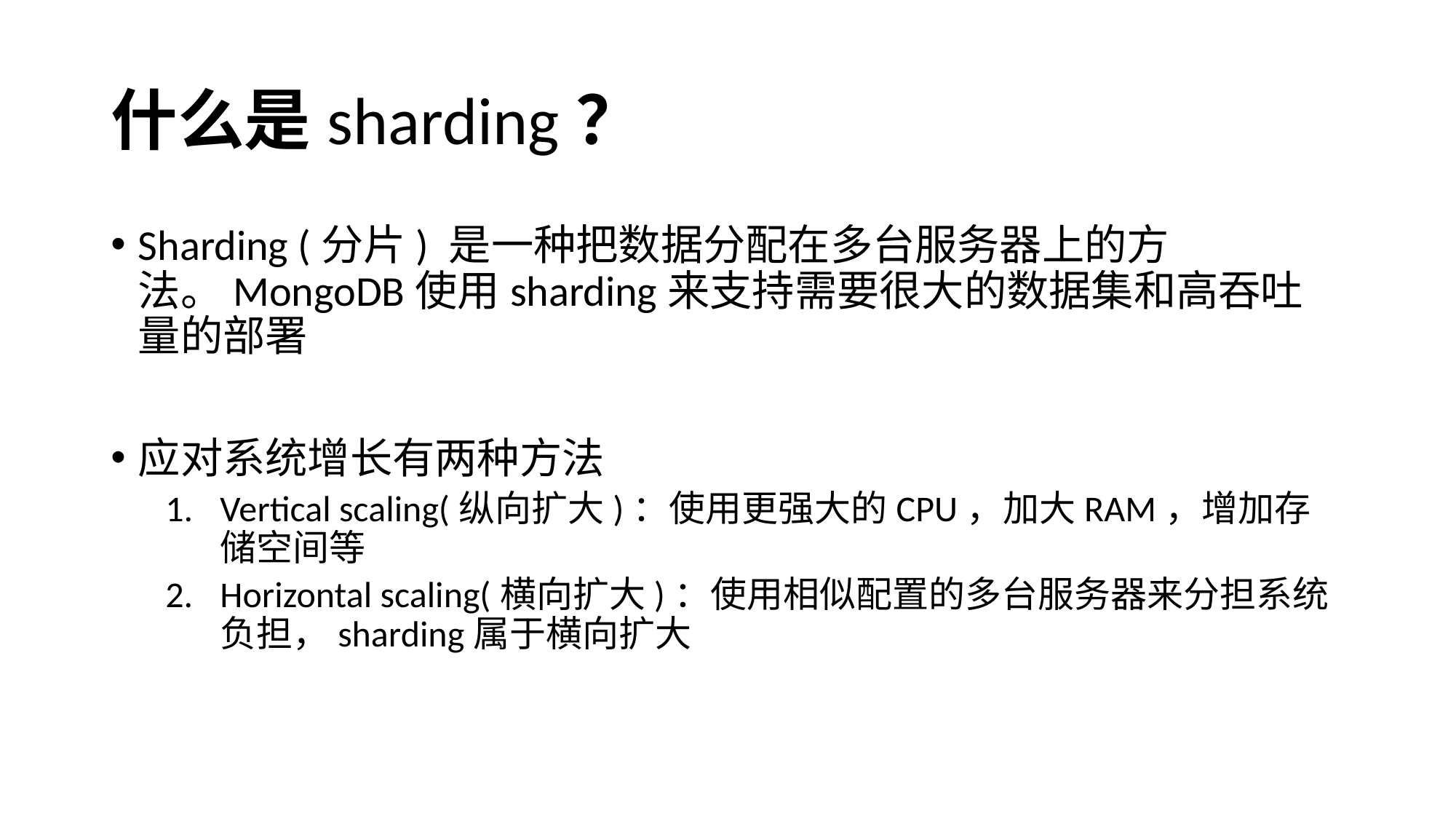

# 什么是sharding？
Sharding (分片) 是一种把数据分配在多台服务器上的方法。MongoDB使用sharding来支持需要很大的数据集和高吞吐量的部署

应对系统增长有两种方法
Vertical scaling(纵向扩大)：使用更强大的CPU，加大RAM，增加存储空间等
Horizontal scaling(横向扩大)：使用相似配置的多台服务器来分担系统负担，sharding属于横向扩大